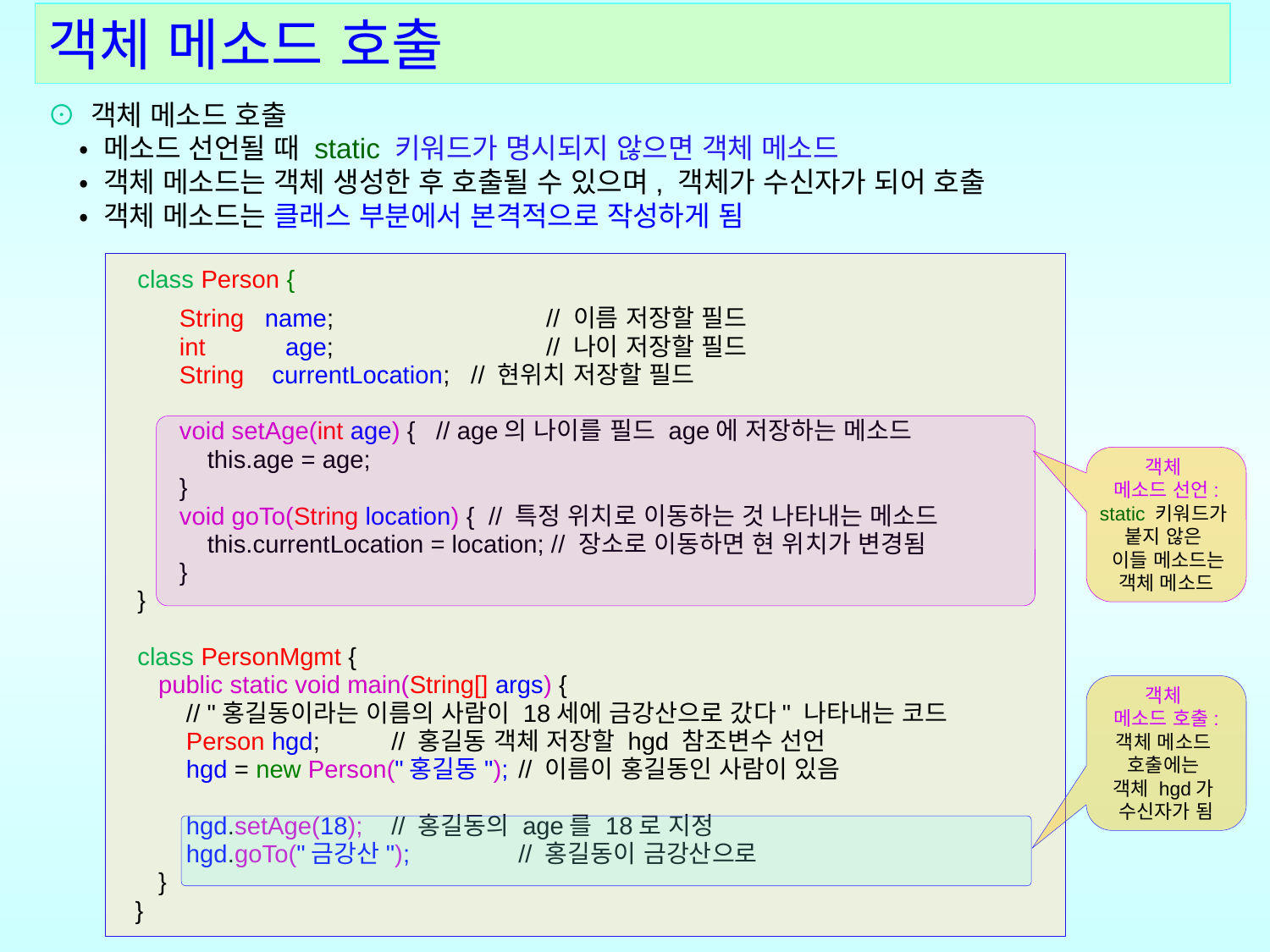

객체 메소드 호출
⊙ 객체 메소드 호출
    • 메소드 선언될 때 static 키워드가 명시되지 않으면 객체 메소드
    • 객체 메소드는 객체 생성한 후 호출될 수 있으며, 객체가 수신자가 되어 호출
    • 객체 메소드는 클래스 부분에서 본격적으로 작성하게 됨
class Person {
      String   name; 	 	    // 이름 저장할 필드
      int 	   age;		    // 나이 저장할 필드
      String    currentLocation;   // 현위치 저장할 필드

      void setAge(int age) {   // age의 나이를 필드 age에 저장하는 메소드
          this.age = age;
      }
      void goTo(String location) {  // 특정 위치로 이동하는 것 나타내는 메소드
          this.currentLocation = location; // 장소로 이동하면 현 위치가 변경됨
      }
}

class PersonMgmt {
   public static void main(String[] args) {
       // "홍길동이라는 이름의 사람이 18세에 금강산으로 갔다" 나타내는 코드
       Person hgd; 	// 홍길동 객체 저장할 hgd 참조변수 선언
       hgd = new Person("홍길동"); 	// 이름이 홍길동인 사람이 있음

       hgd.setAge(18); 	// 홍길동의 age를 18로 지정
       hgd.goTo("금강산"); 	// 홍길동이 금강산으로
   }
}

객체
메소드 선언:
static 키워드가
붙지 않은
 이들 메소드는
객체 메소드
객체
메소드 호출:
객체 메소드
호출에는
객체 hgd가
수신자가 됨